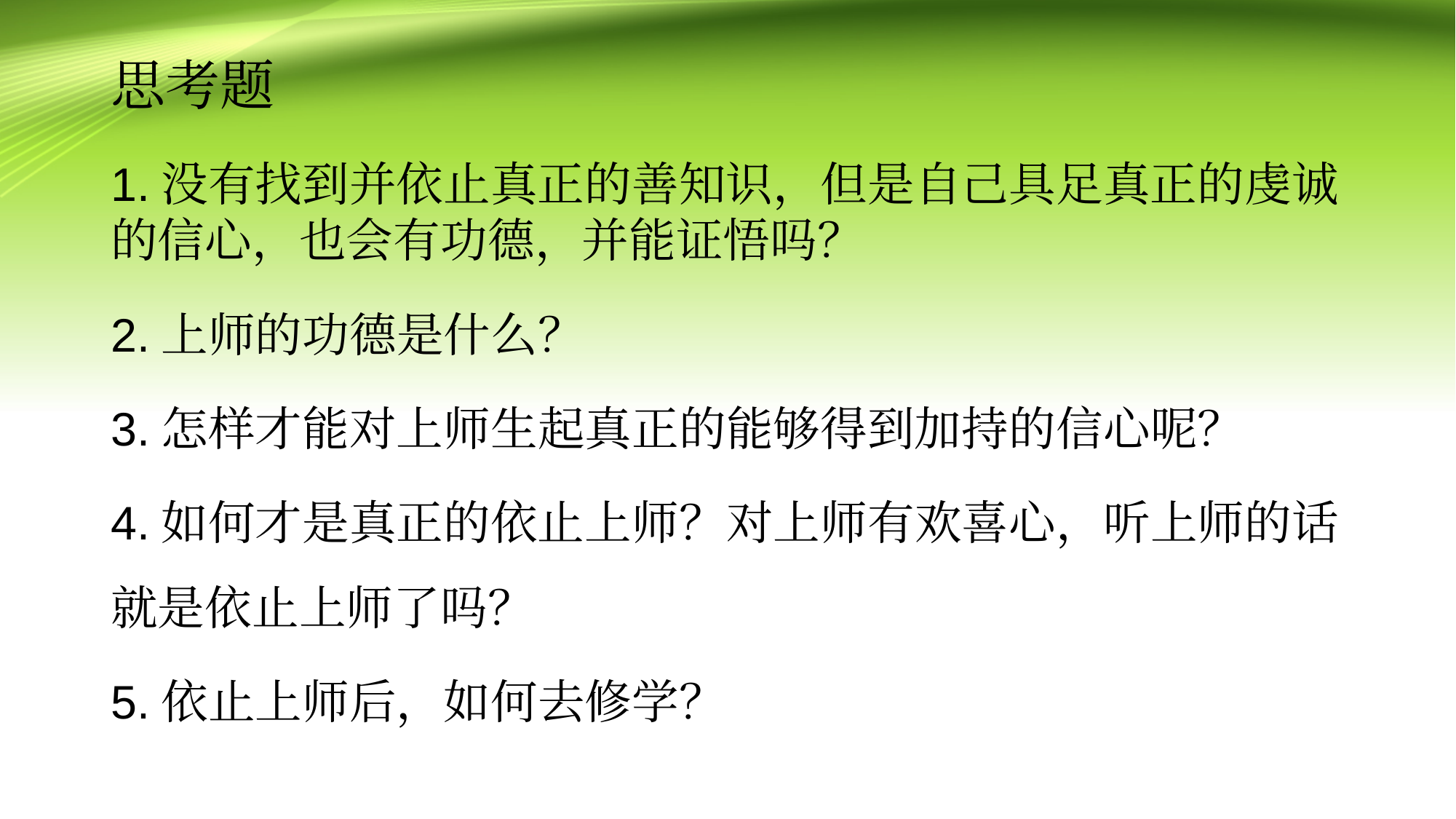

# 思考题
1.没有找到并依止真正的善知识，但是自己具足真正的虔诚的信心，也会有功德，并能证悟吗？
2.上师的功德是什么？
3.怎样才能对上师生起真正的能够得到加持的信心呢？
4.如何才是真正的依止上师？对上师有欢喜心，听上师的话就是依止上师了吗？
5.依止上师后，如何去修学？